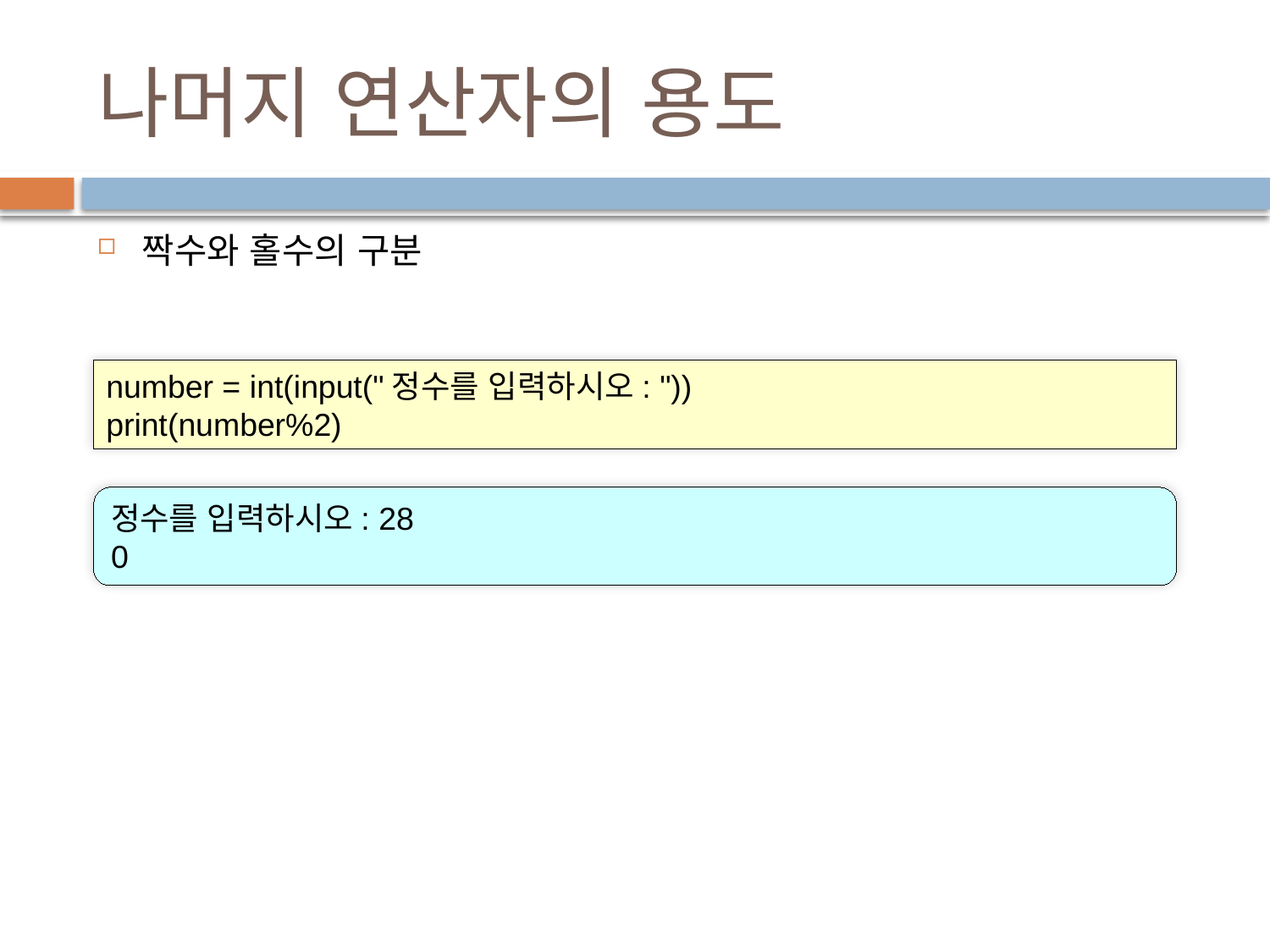

# 나머지 연산자의 용도
짝수와 홀수의 구분
number = int(input("정수를 입력하시오: "))
print(number%2)
정수를 입력하시오: 28
0